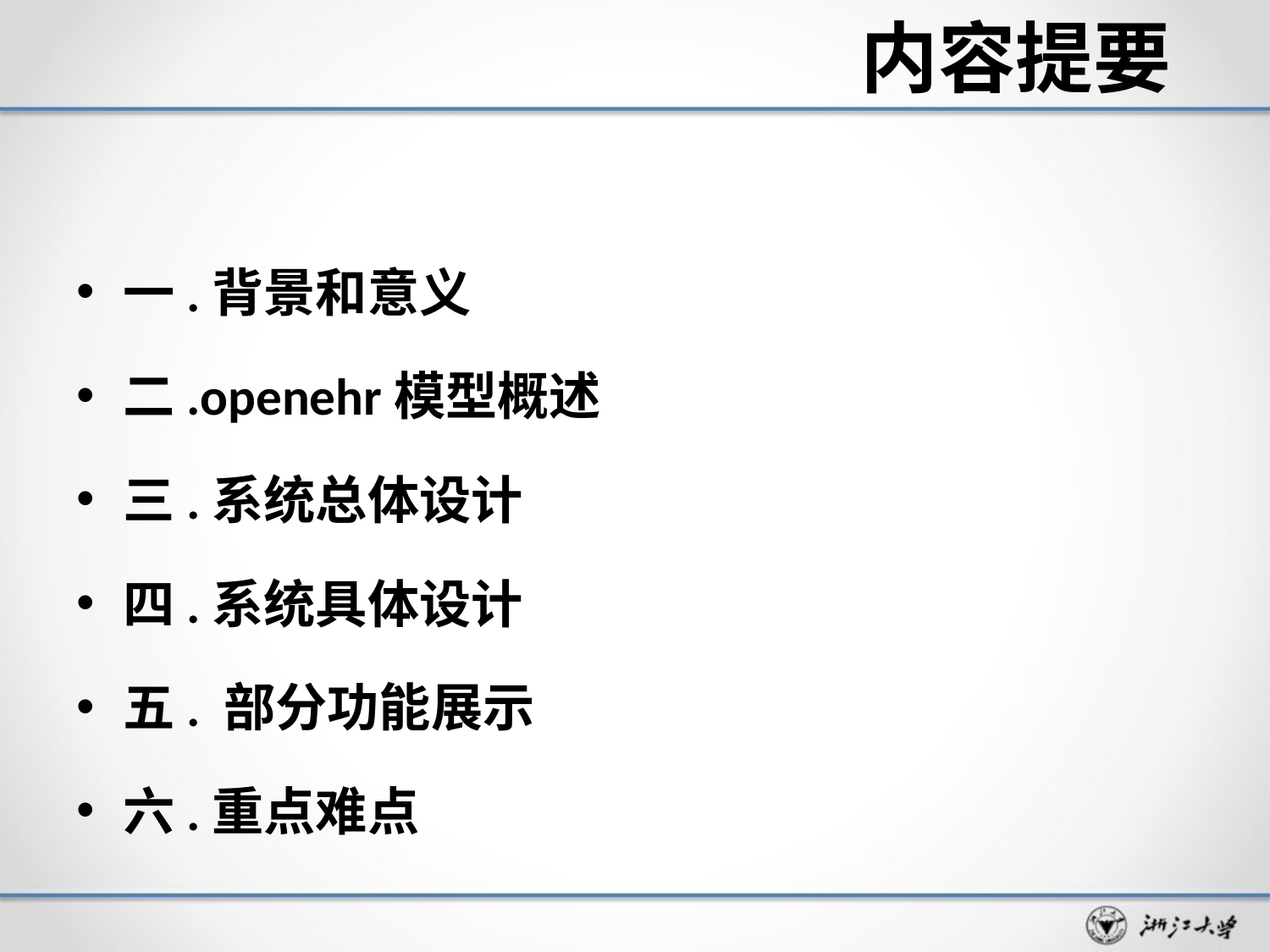

# 内容提要
一.背景和意义
二.openehr模型概述
三.系统总体设计
四.系统具体设计
五. 部分功能展示
六.重点难点